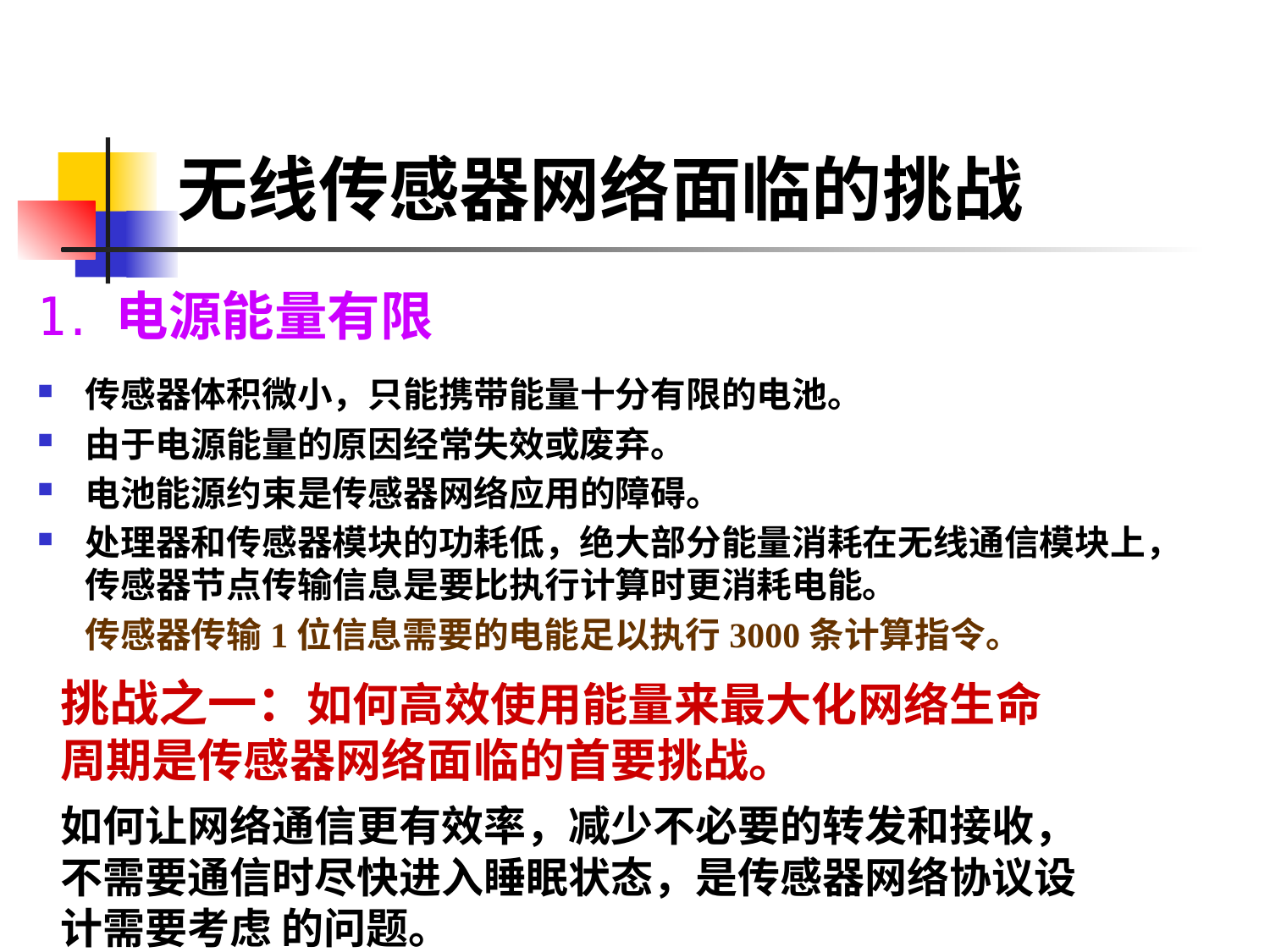

# 无线传感器网络面临的挑战
1. 电源能量有限
传感器体积微小，只能携带能量十分有限的电池。
由于电源能量的原因经常失效或废弃。
电池能源约束是传感器网络应用的障碍。
处理器和传感器模块的功耗低，绝大部分能量消耗在无线通信模块上，传感器节点传输信息是要比执行计算时更消耗电能。
	传感器传输1位信息需要的电能足以执行3000条计算指令。
	挑战之一：如何高效使用能量来最大化网络生命周期是传感器网络面临的首要挑战。
	如何让网络通信更有效率，减少不必要的转发和接收，不需要通信时尽快进入睡眠状态，是传感器网络协议设计需要考虑 的问题。